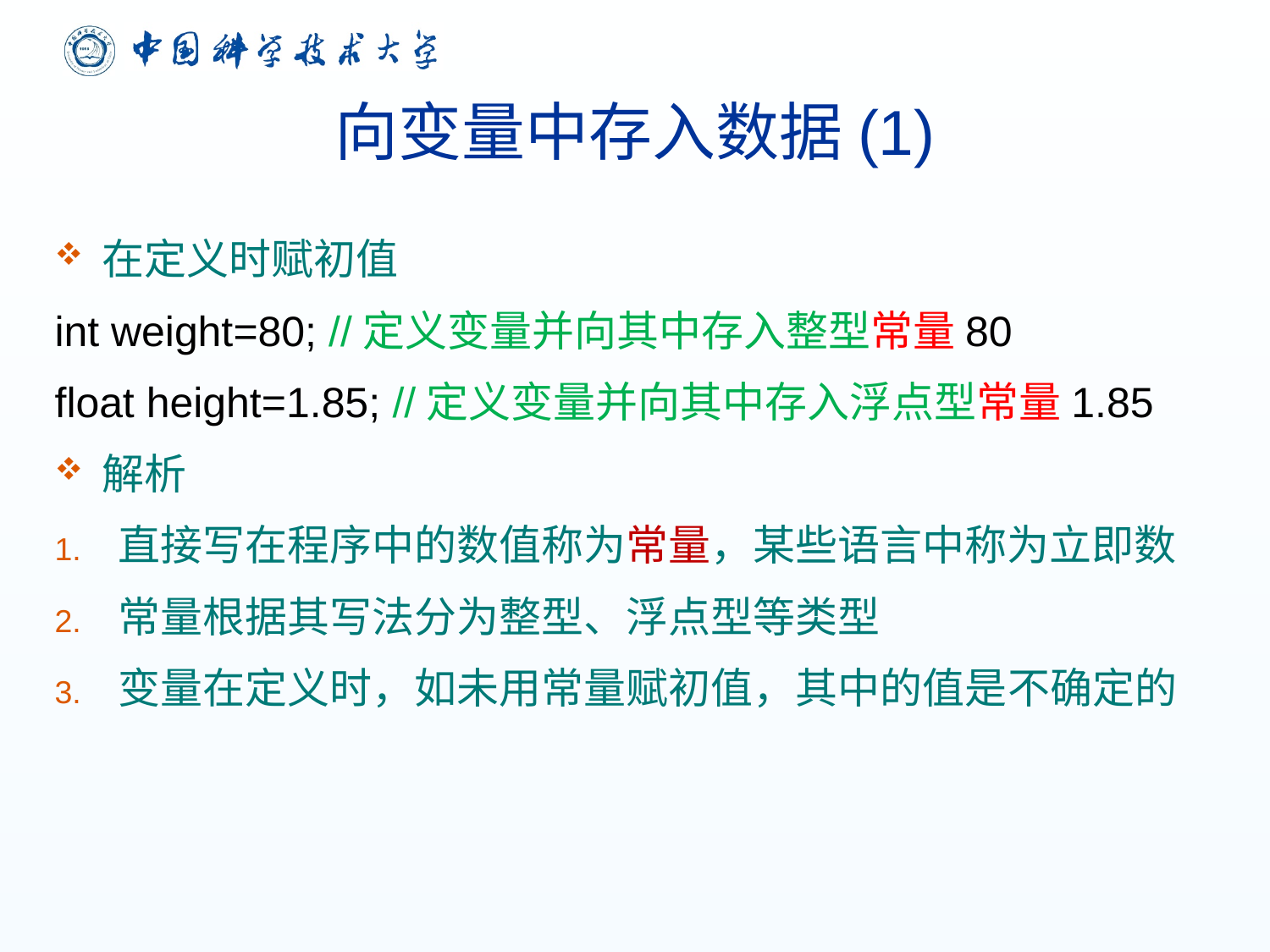

# 向变量中存入数据(1)
在定义时赋初值
int weight=80; //定义变量并向其中存入整型常量80
float height=1.85; //定义变量并向其中存入浮点型常量1.85
解析
直接写在程序中的数值称为常量，某些语言中称为立即数
常量根据其写法分为整型、浮点型等类型
变量在定义时，如未用常量赋初值，其中的值是不确定的